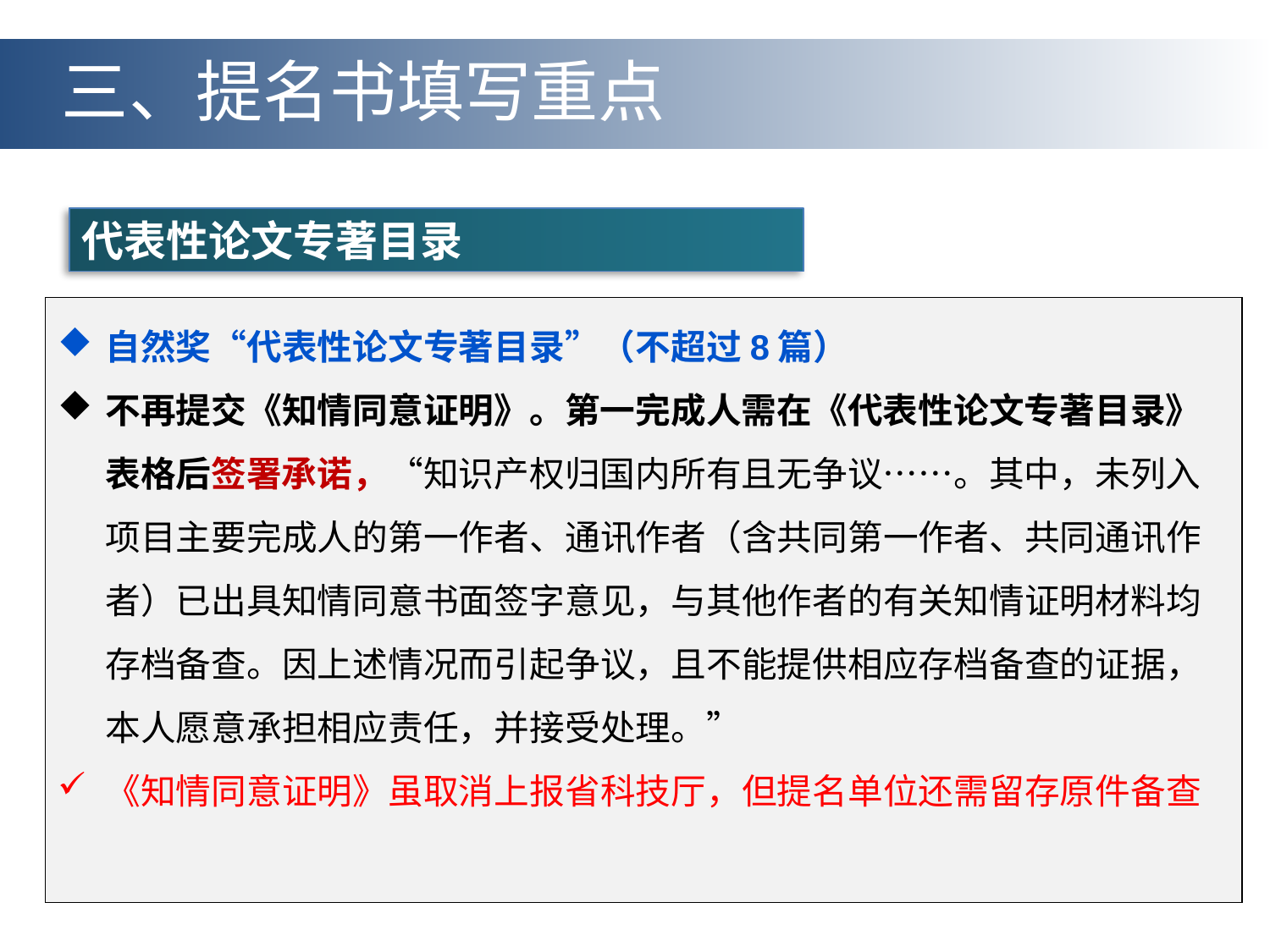

三、提名书填写重点
代表性论文专著目录
自然奖“代表性论文专著目录”（不超过8篇）
不再提交《知情同意证明》。第一完成人需在《代表性论文专著目录》表格后签署承诺，“知识产权归国内所有且无争议……。其中，未列入项目主要完成人的第一作者、通讯作者（含共同第一作者、共同通讯作者）已出具知情同意书面签字意见，与其他作者的有关知情证明材料均存档备查。因上述情况而引起争议，且不能提供相应存档备查的证据，本人愿意承担相应责任，并接受处理。”
《知情同意证明》虽取消上报省科技厅，但提名单位还需留存原件备查